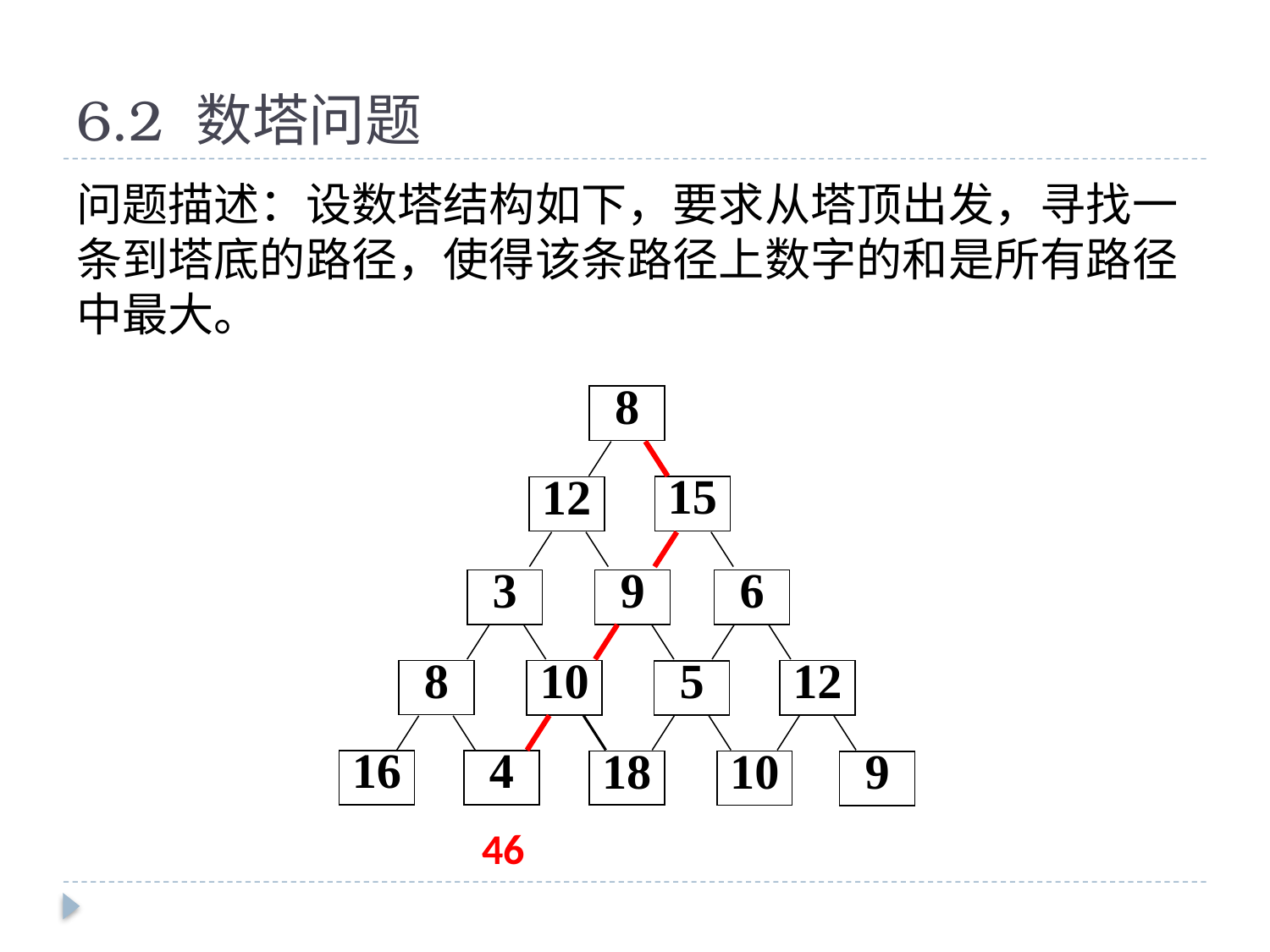

# 6.2 数塔问题
问题描述：设数塔结构如下，要求从塔顶出发，寻找一条到塔底的路径，使得该条路径上数字的和是所有路径中最大。
8

15
12

3
9
6

8
10
12
5

16
4
18
10
9
46